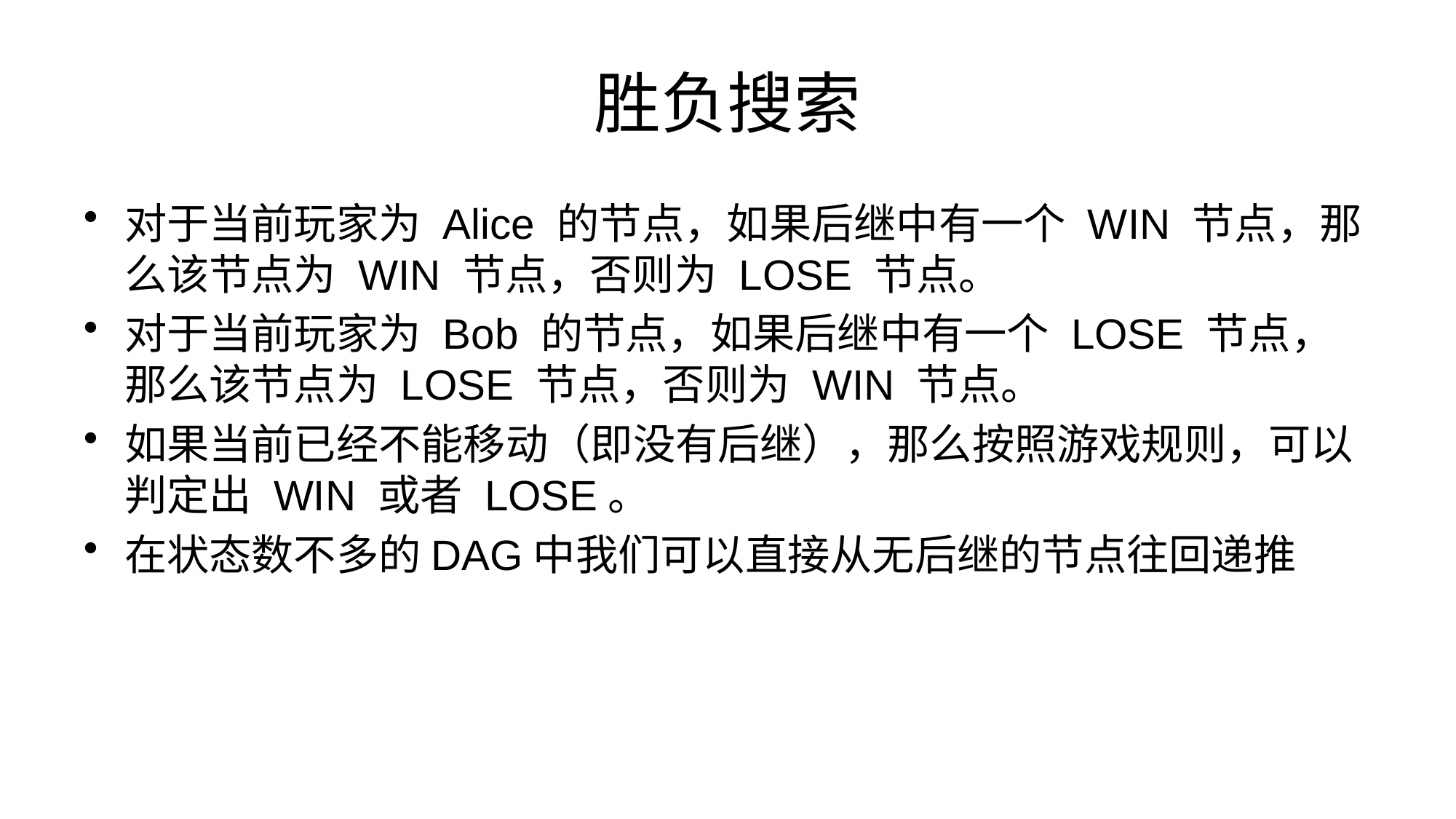

# 胜负搜索
对于当前玩家为 Alice 的节点，如果后继中有一个 WIN 节点，那么该节点为 WIN 节点，否则为 LOSE 节点。
对于当前玩家为 Bob 的节点，如果后继中有一个 LOSE 节点，那么该节点为 LOSE 节点，否则为 WIN 节点。
如果当前已经不能移动（即没有后继），那么按照游戏规则，可以判定出 WIN 或者 LOSE。
在状态数不多的DAG中我们可以直接从无后继的节点往回递推